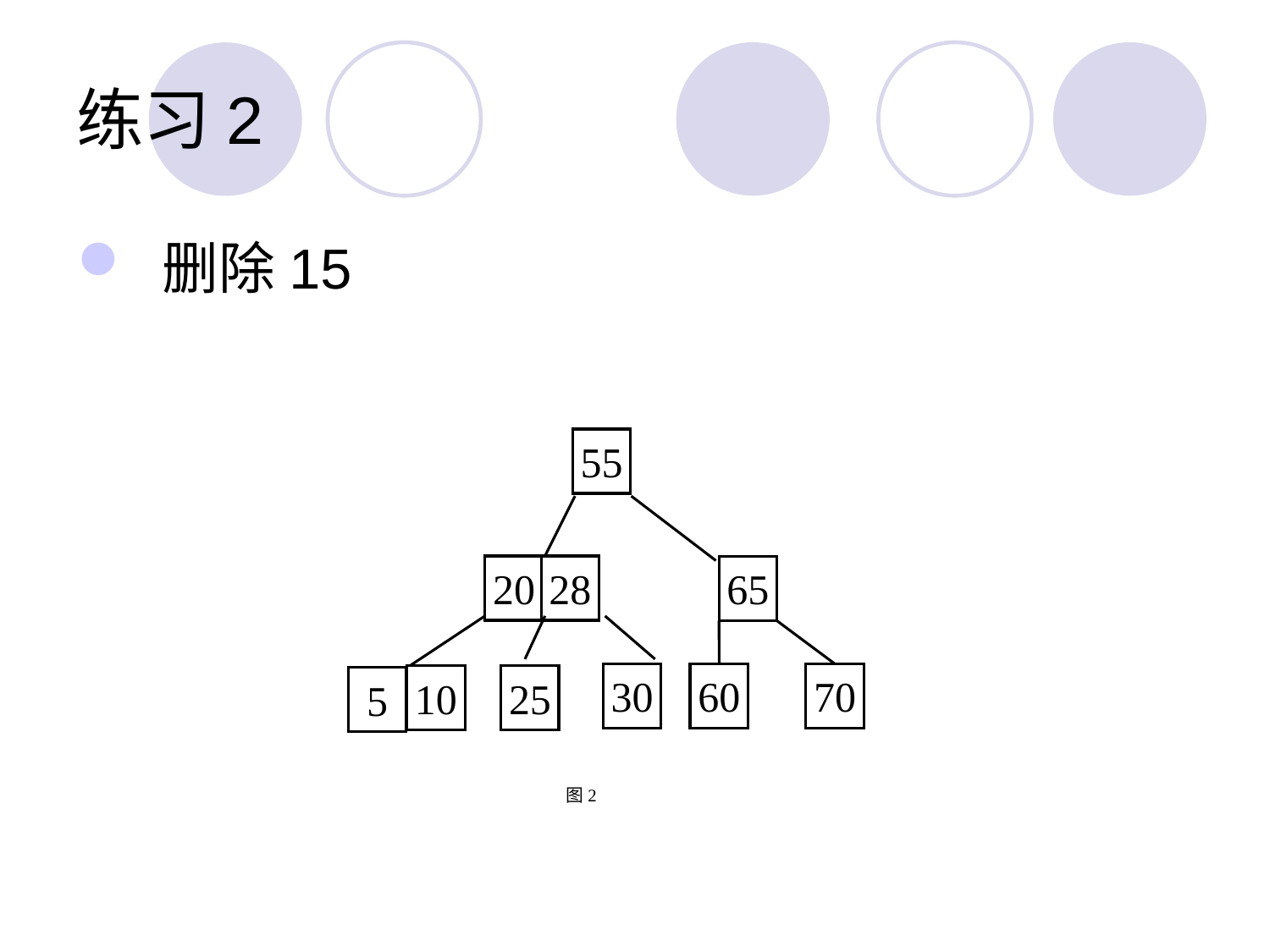

# 练习2
删除15

55

20
28
65

30
60
70
10
25
5
图2